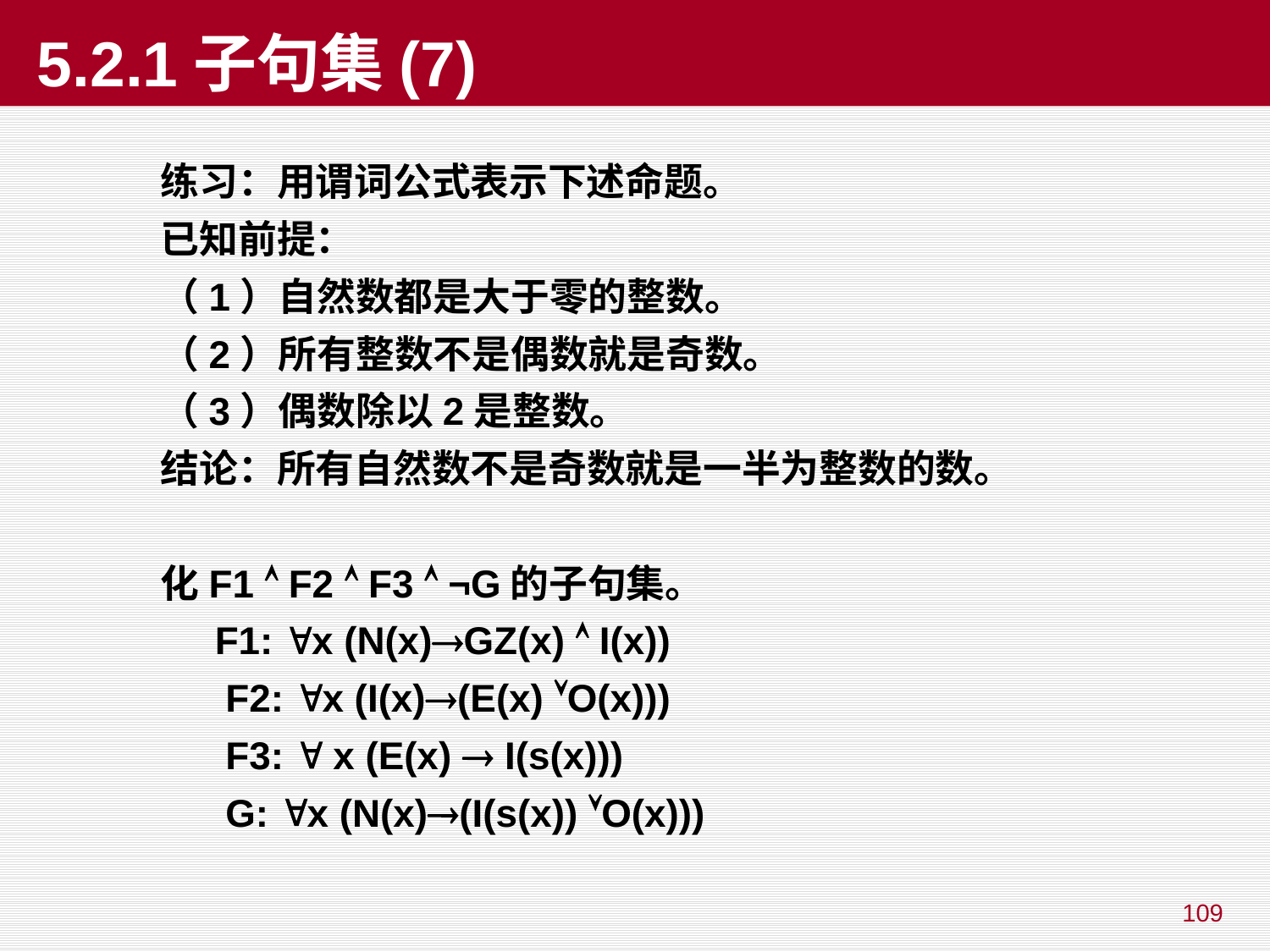

# 5.2.1子句集(7)
练习：用谓词公式表示下述命题。
已知前提：
（1）自然数都是大于零的整数。
（2）所有整数不是偶数就是奇数。
（3）偶数除以2是整数。
结论：所有自然数不是奇数就是一半为整数的数。

化F1 ∧ F2 ∧ F3 ∧ ¬G的子句集。
     F1: ∀x (N(x)→GZ(x) ∧ I(x))
      F2: ∀x (I(x)→(E(x) ∨O(x)))
      F3: ∀ x (E(x) → I(s(x)))
      G: ∀x (N(x)→(I(s(x)) ∨O(x)))
109